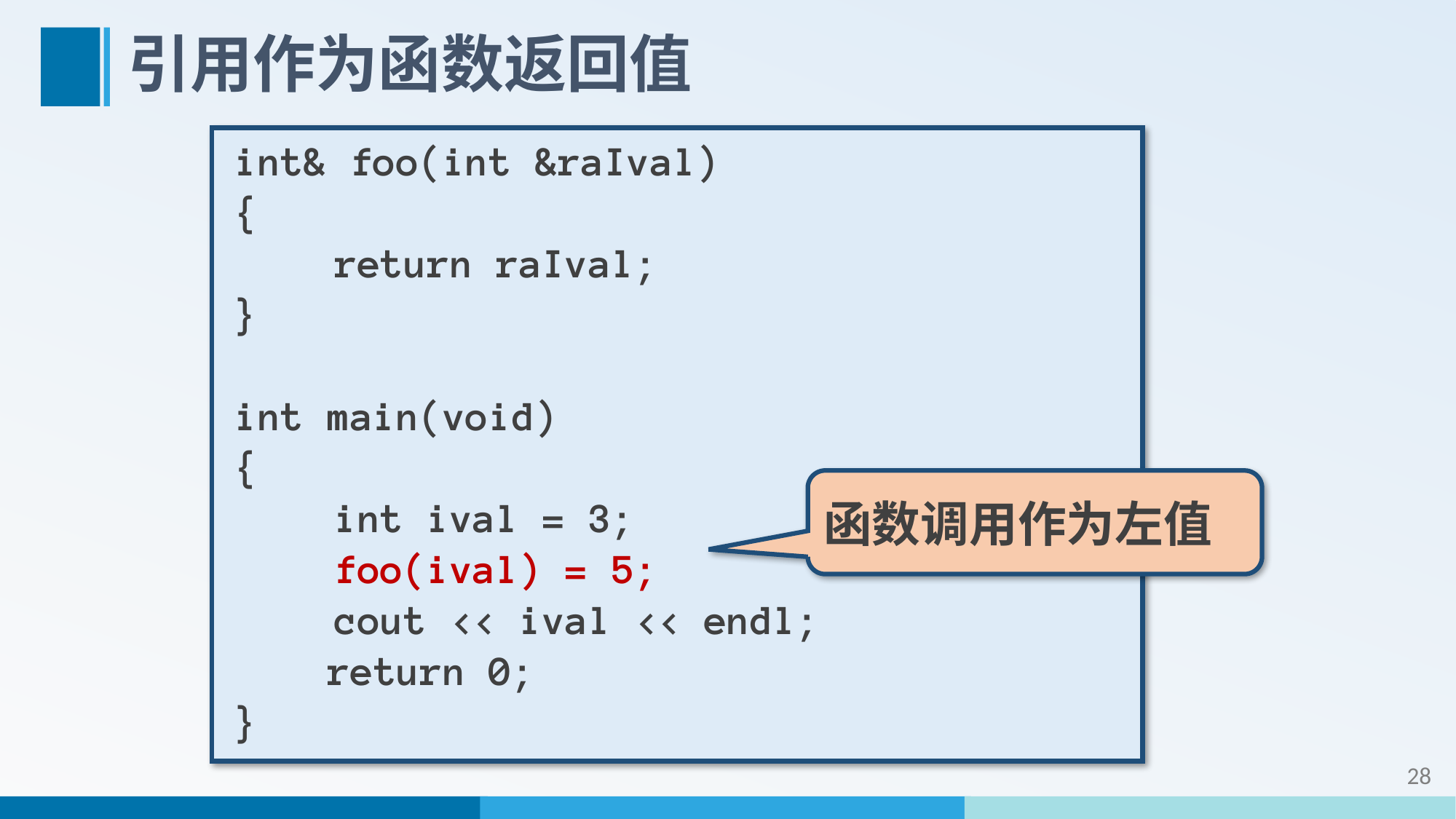

# 引用作为函数返回值
int& foo(int &raIval)
{
	   return raIval;
}

int main(void)
{
	   int ival = 3;
	   foo(ival) = 5;
	   cout << ival << endl;
    return 0;
}
函数调用作为左值